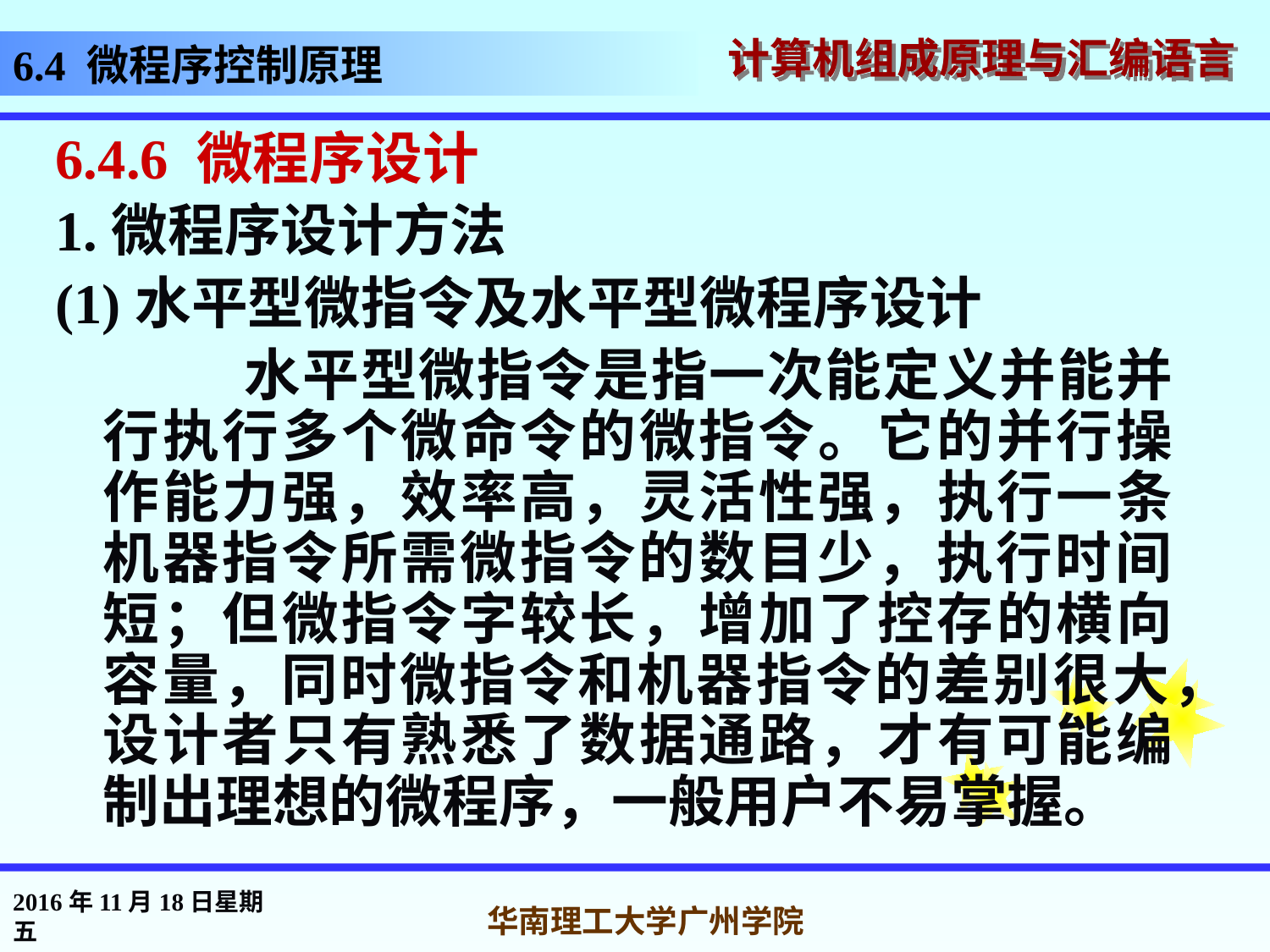

# 6.4 微程序控制原理
6.4.6 微程序设计
1.微程序设计方法
(1)水平型微指令及水平型微程序设计
            水平型微指令是指一次能定义并能并行执行多个微命令的微指令。它的并行操作能力强，效率高，灵活性强，执行一条机器指令所需微指令的数目少，执行时间短；但微指令字较长，增加了控存的横向容量，同时微指令和机器指令的差别很大，设计者只有熟悉了数据通路，才有可能编制出理想的微程序，一般用户不易掌握。
2016年11月18日星期五
华南理工大学广州学院